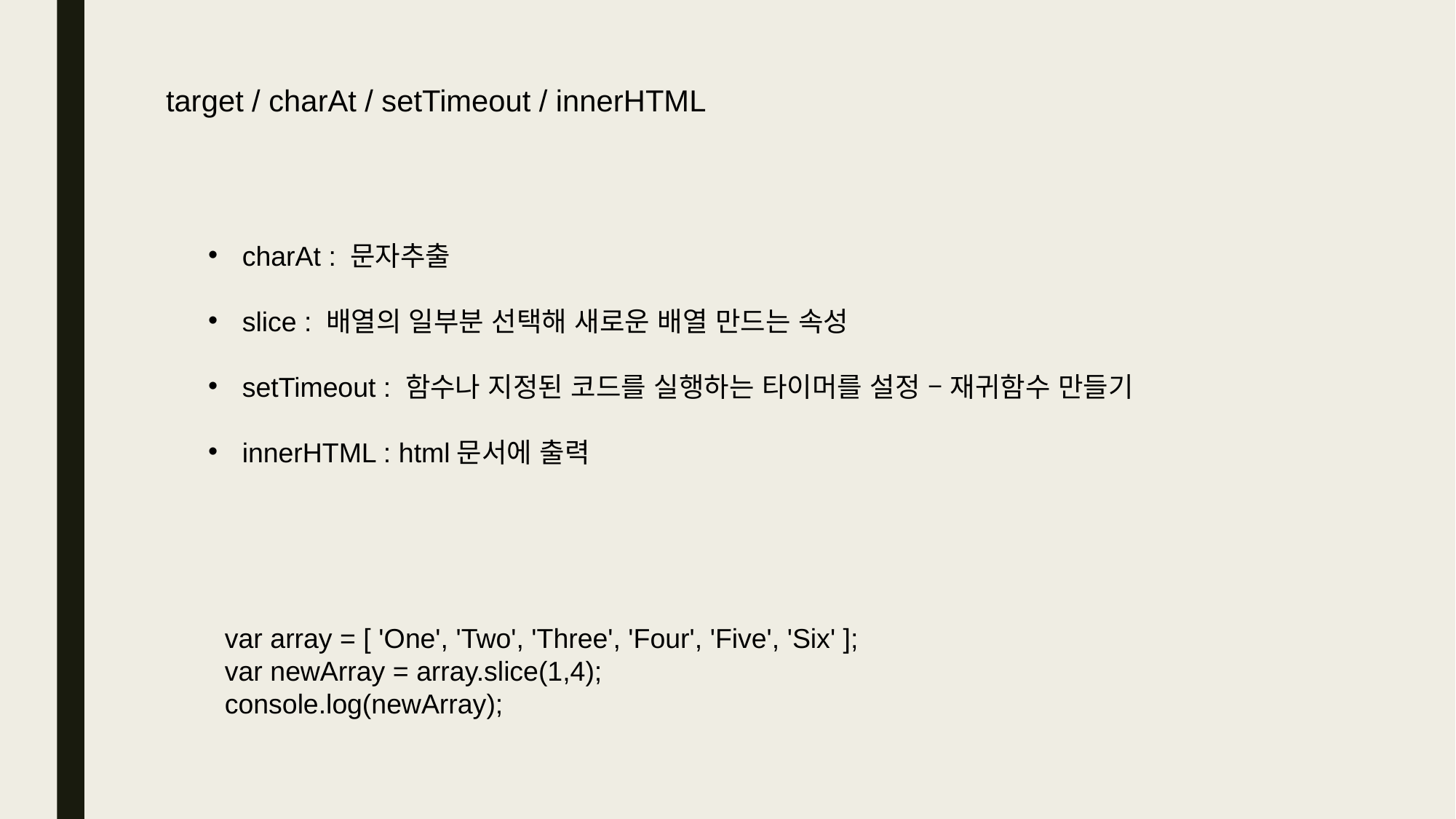

target / charAt / setTimeout / innerHTML
charAt : 문자추출

slice : 배열의 일부분 선택해 새로운 배열 만드는 속성

setTimeout : 함수나 지정된 코드를 실행하는 타이머를 설정 – 재귀함수 만들기

innerHTML : html문서에 출력

var array = [ 'One', 'Two', 'Three', 'Four', 'Five', 'Six' ];
var newArray = array.slice(1,4);
console.log(newArray);